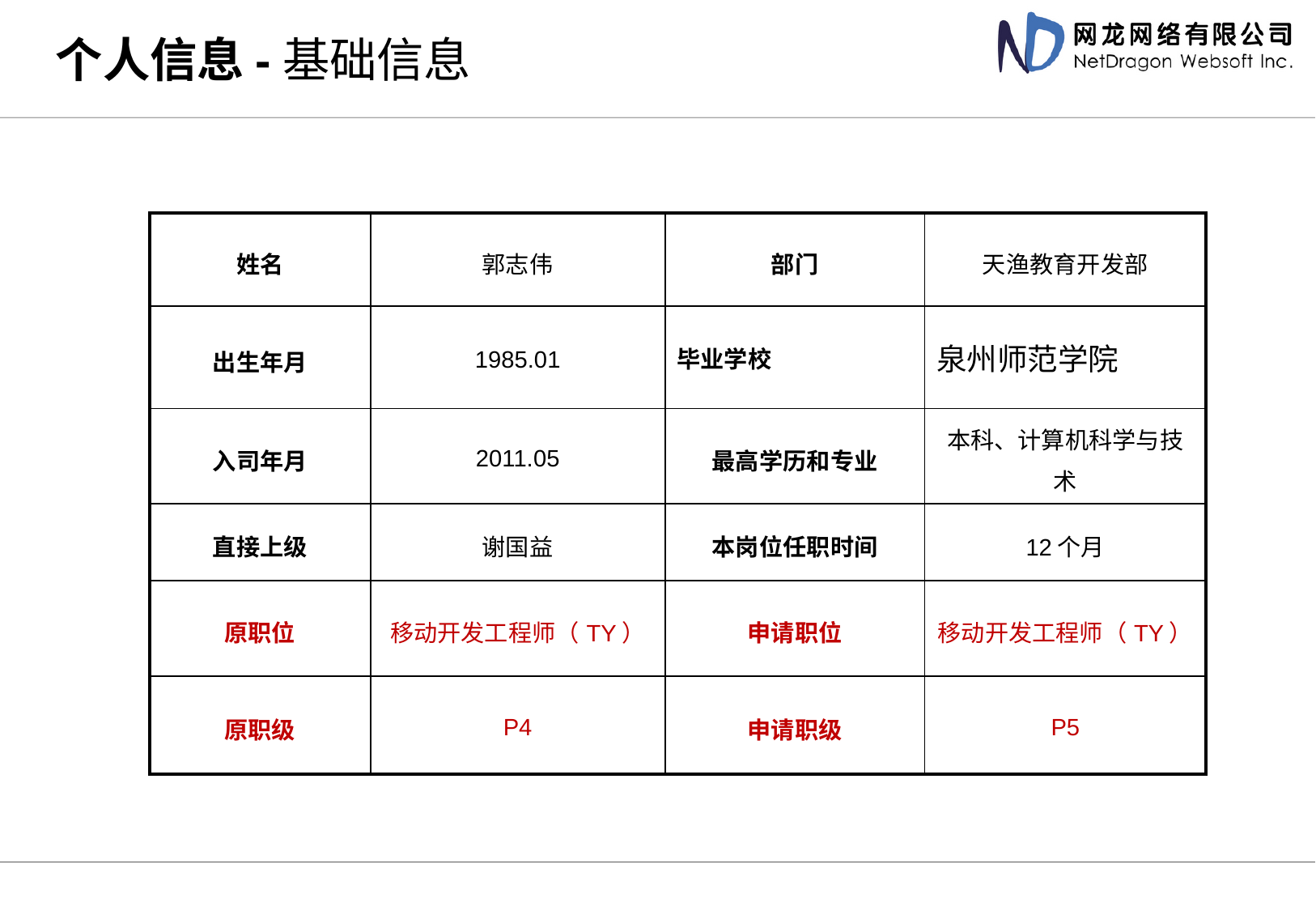

# 个人信息-基础信息
| 姓名 | 郭志伟 | 部门 | 天渔教育开发部 |
| --- | --- | --- | --- |
| 出生年月 | 1985.01 | 毕业学校 | 泉州师范学院 |
| 入司年月 | 2011.05 | 最高学历和专业 | 本科、计算机科学与技术 |
| 直接上级 | 谢国益 | 本岗位任职时间 | 12个月 |
| 原职位 | 移动开发工程师（TY） | 申请职位 | 移动开发工程师（TY） |
| 原职级 | P4 | 申请职级 | P5 |